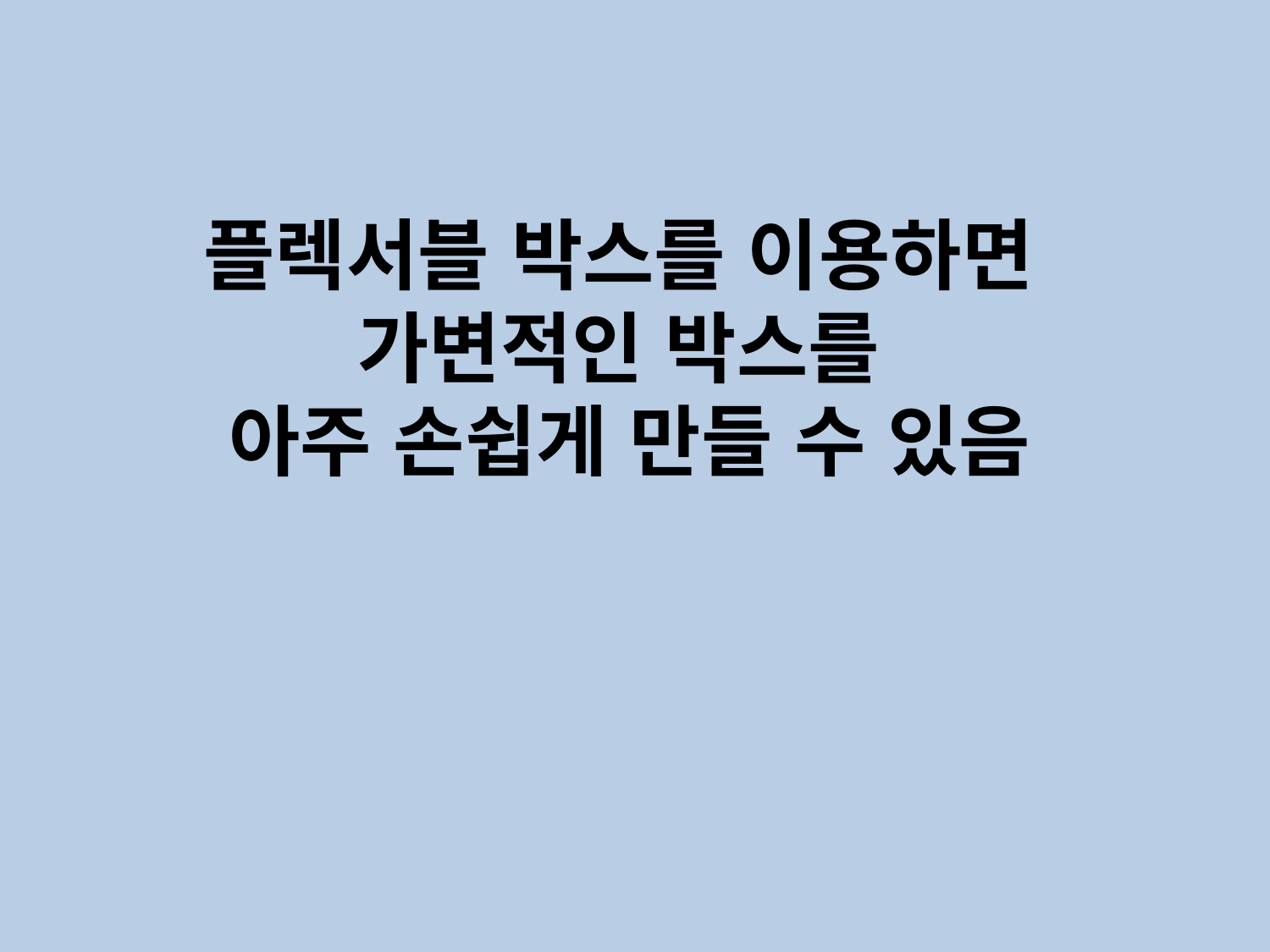

# 플렉서블 박스를 이용하면 가변적인 박스를 아주 손쉽게 만들 수 있음